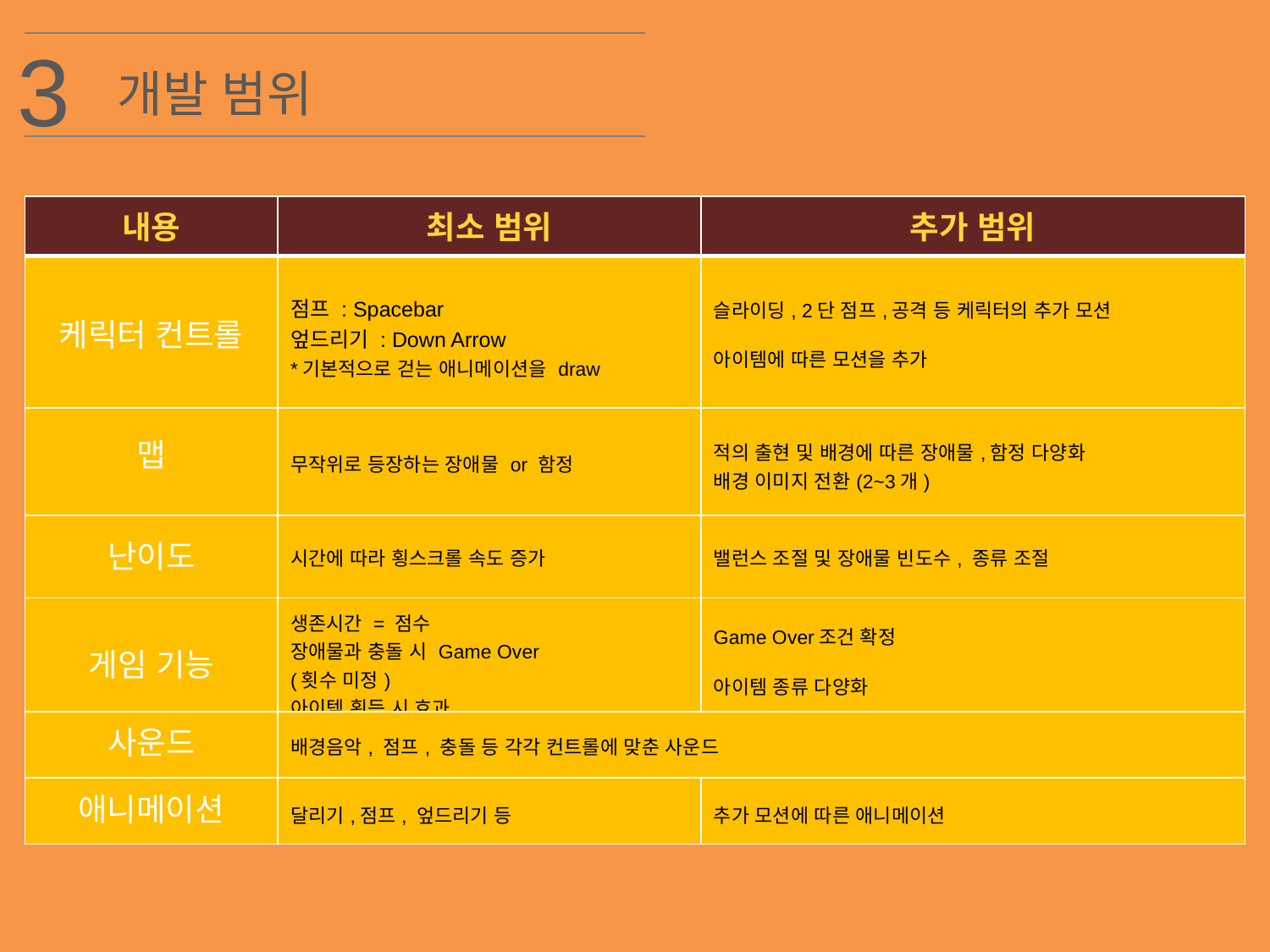

3
개발 범위
| 내용 | 최소 범위 | 추가 범위 |
| --- | --- | --- |
| 케릭터 컨트롤 | 점프 : Spacebar 엎드리기 : Down Arrow \*기본적으로 걷는 애니메이션을 draw | 슬라이딩, 2단 점프,공격 등 케릭터의 추가 모션 아이템에 따른 모션을 추가 |
| 맵 | 무작위로 등장하는 장애물 or 함정 | 적의 출현 및 배경에 따른 장애물,함정 다양화 배경 이미지 전환(2~3개) |
| 난이도 | 시간에 따라 횡스크롤 속도 증가 | 밸런스 조절 및 장애물 빈도수, 종류 조절 |
| 게임 기능 | 생존시간 = 점수 장애물과 충돌 시 Game Over (횟수 미정) 아이템 획득 시 효과 | Game Over조건 확정 아이템 종류 다양화 |
| 사운드 | 배경음악, 점프, 충돌 등 각각 컨트롤에 맞춘 사운드 |  |
| 애니메이션 | 달리기,점프, 엎드리기 등 | 추가 모션에 따른 애니메이션 |